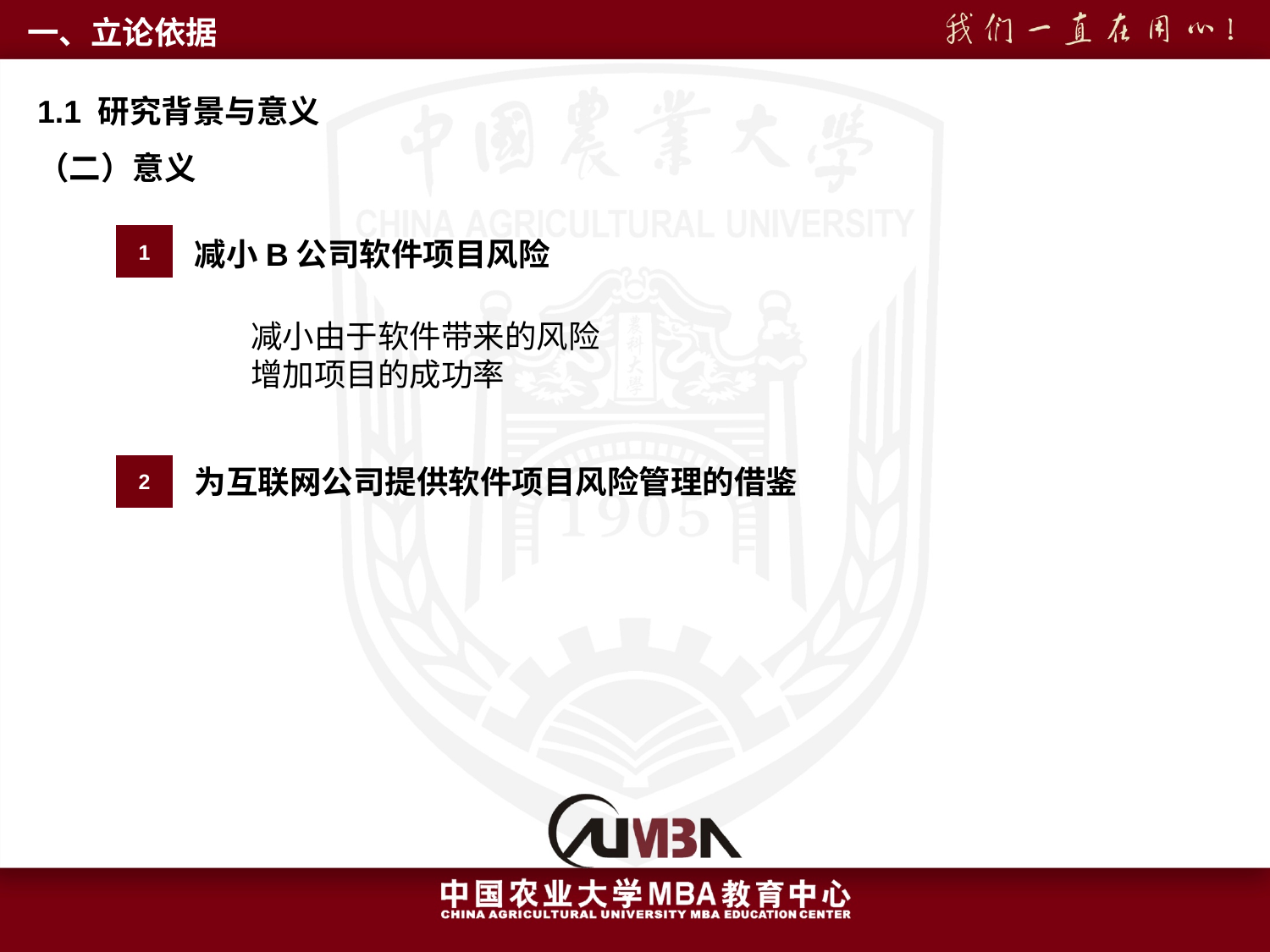

一、立论依据
1.1 研究背景与意义
（二）意义
1
减小B公司软件项目风险
减小由于软件带来的风险
增加项目的成功率
为互联网公司提供软件项目风险管理的借鉴
2